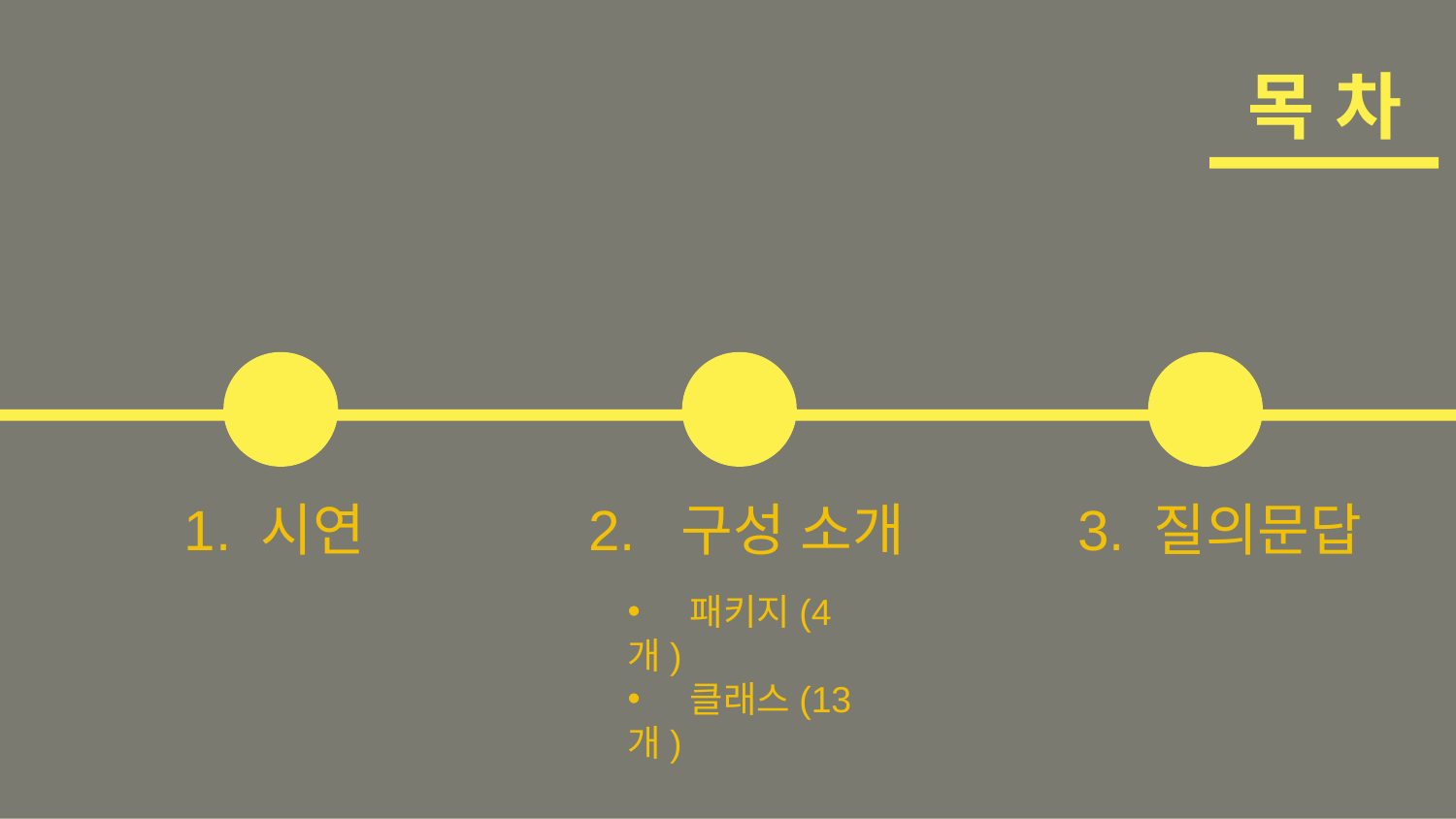

목 차

1. 시연
2.  구성 소개
3. 질의문답
    패키지(4개)
    클래스(13개)